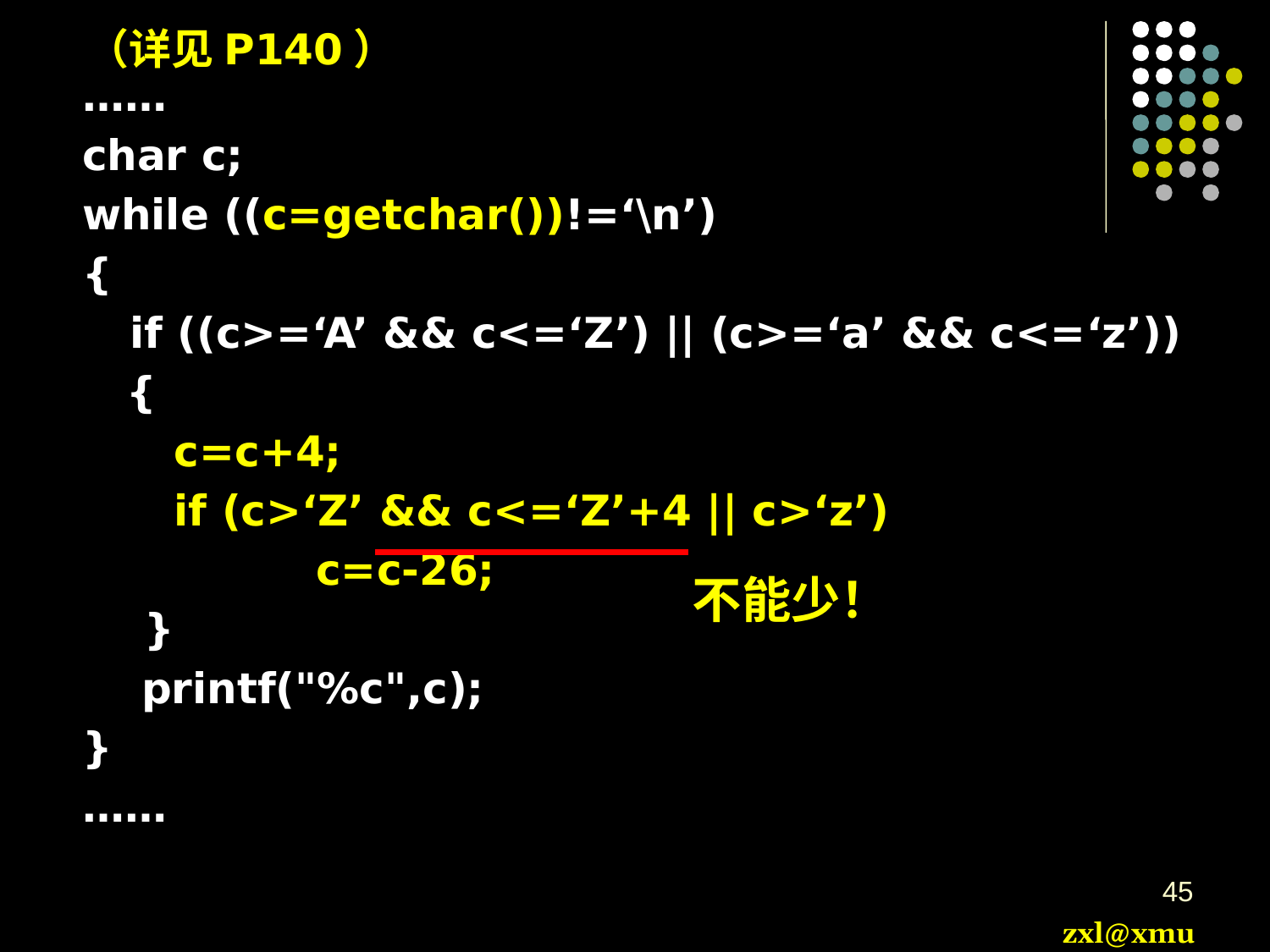

（详见P140）

……
char c;
while ((c=getchar())!=‘\n’)
{
	if ((c>=‘A’ && c<=‘Z’) || (c>=‘a’ && c<=‘z’))
   {
	   c=c+4;
	   if (c>‘Z’ && c<=‘Z’+4 || c>‘z’)
		    c=c-26;
	 }
    printf("%c",c);
}
……
不能少！
45